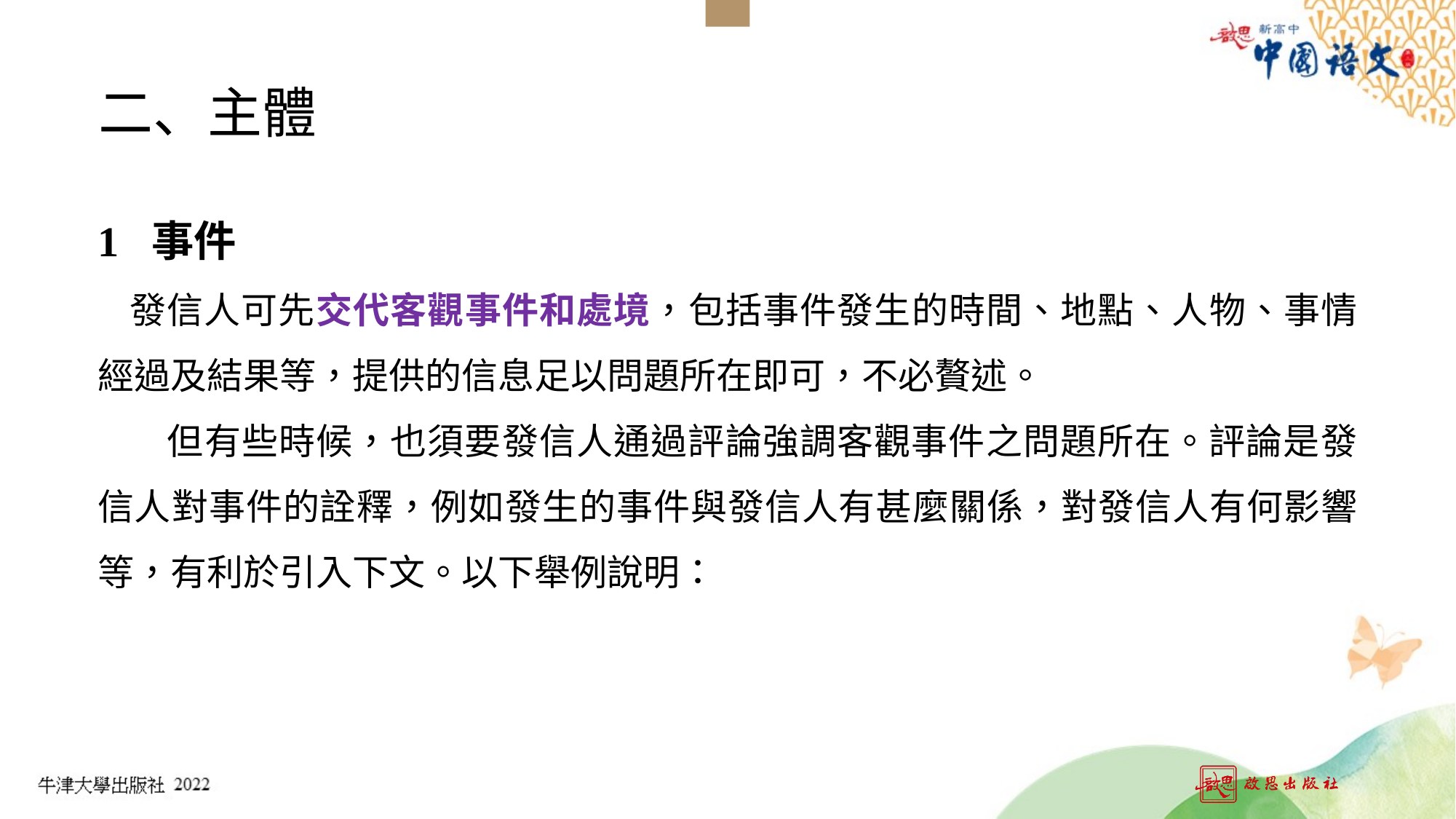

二、主體

1  事件
發信人可先交代客觀事件和處境，包括事件發生的時間、地點、人物、事情經過及結果等，提供的信息足以問題所在即可，不必贅述。
　但有些時候，也須要發信人通過評論強調客觀事件之問題所在。評論是發信人對事件的詮釋，例如發生的事件與發信人有甚麼關係，對發信人有何影響等，有利於引入下文。以下舉例說明：